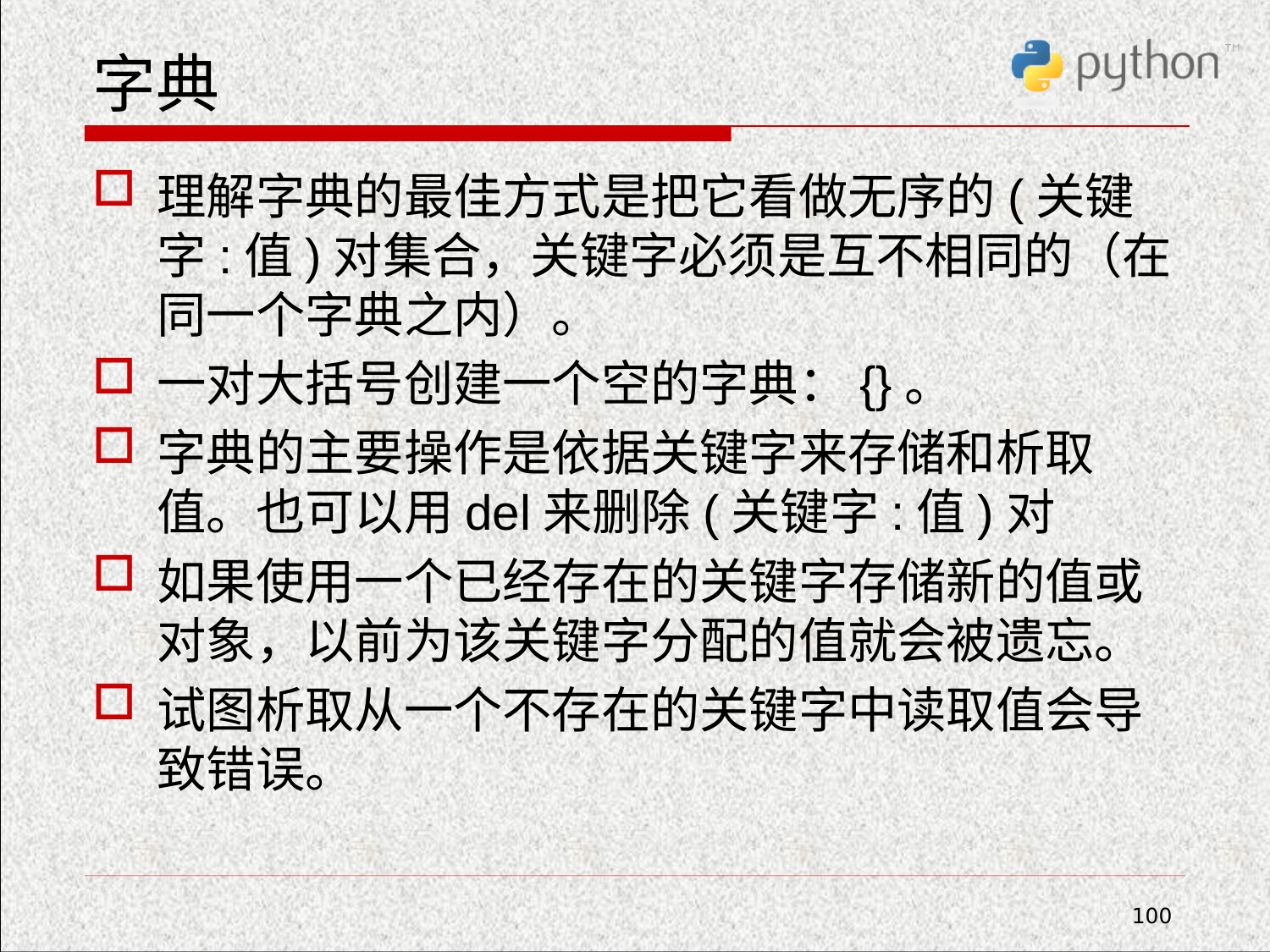

# 字典
理解字典的最佳方式是把它看做无序的(关键字:值)对集合，关键字必须是互不相同的（在同一个字典之内）。
一对大括号创建一个空的字典：{}。
字典的主要操作是依据关键字来存储和析取值。也可以用del来删除(关键字:值)对
如果使用一个已经存在的关键字存储新的值或对象，以前为该关键字分配的值就会被遗忘。
试图析取从一个不存在的关键字中读取值会导致错误。

100